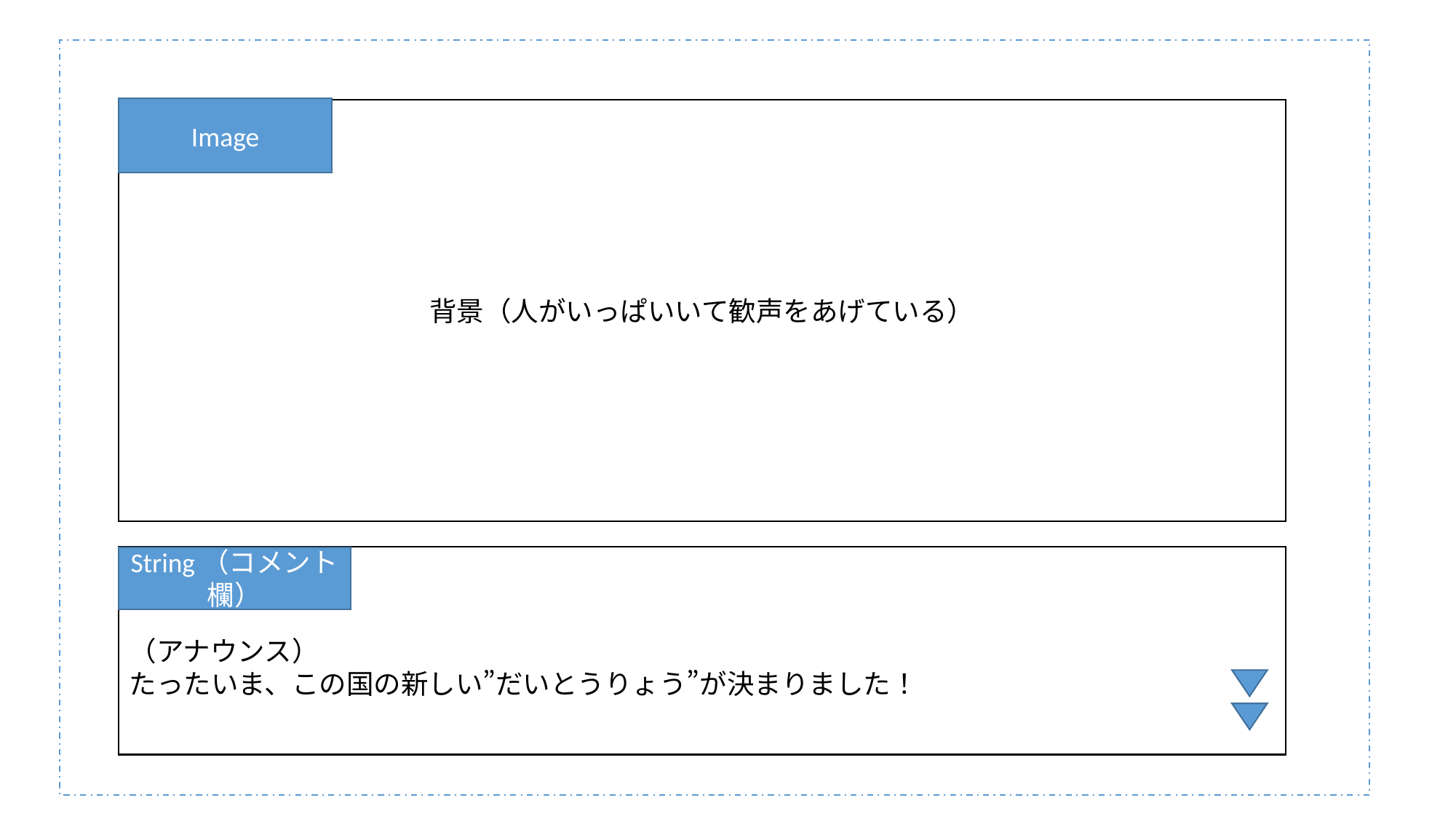

Image
背景（人がいっぱいいて歓声をあげている）

（アナウンス）
たったいま、この国の新しい”だいとうりょう”が決まりました！
String（コメント欄）